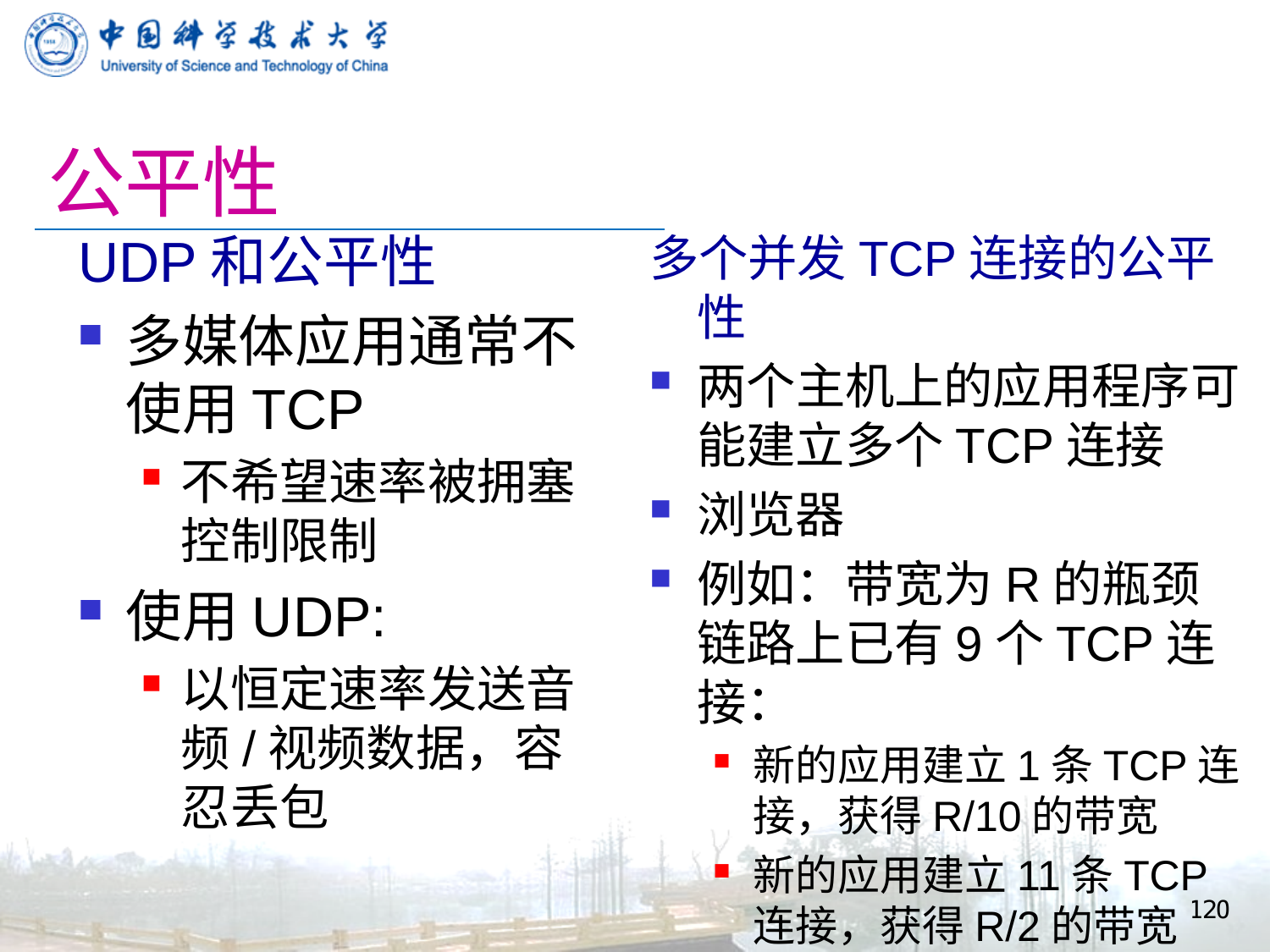

# 公平性
UDP和公平性
多媒体应用通常不使用TCP
不希望速率被拥塞控制限制
使用UDP:
以恒定速率发送音频/视频数据，容忍丢包

多个并发TCP连接的公平性
两个主机上的应用程序可能建立多个TCP连接
浏览器
例如：带宽为R的瓶颈链路上已有9个TCP连接：
新的应用建立1条TCP连接，获得R/10的带宽
新的应用建立11条TCP连接，获得R/2的带宽

120